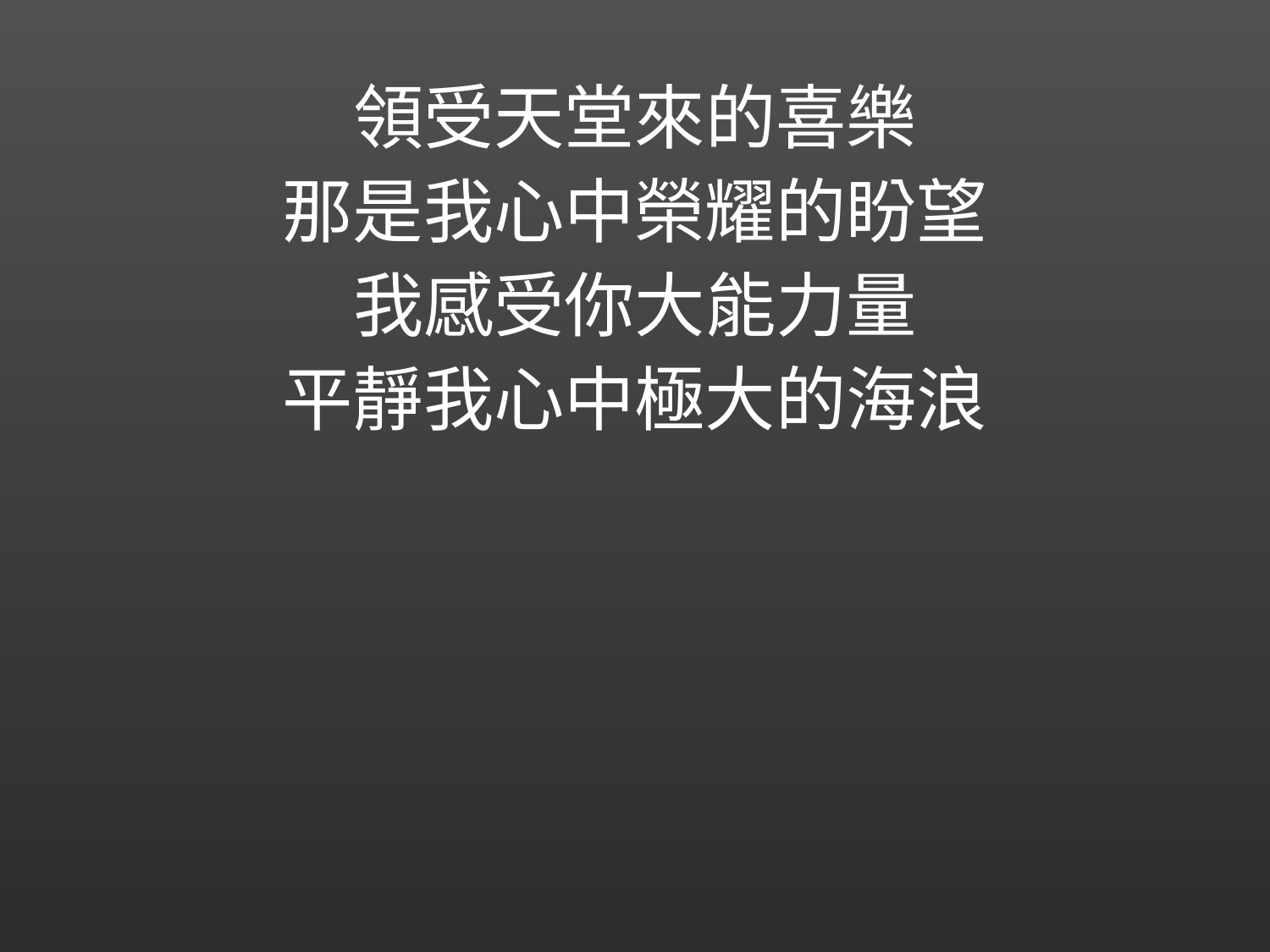

領受天堂來的喜樂
那是我心中榮耀的盼望
我感受你大能力量
平靜我心中極大的海浪